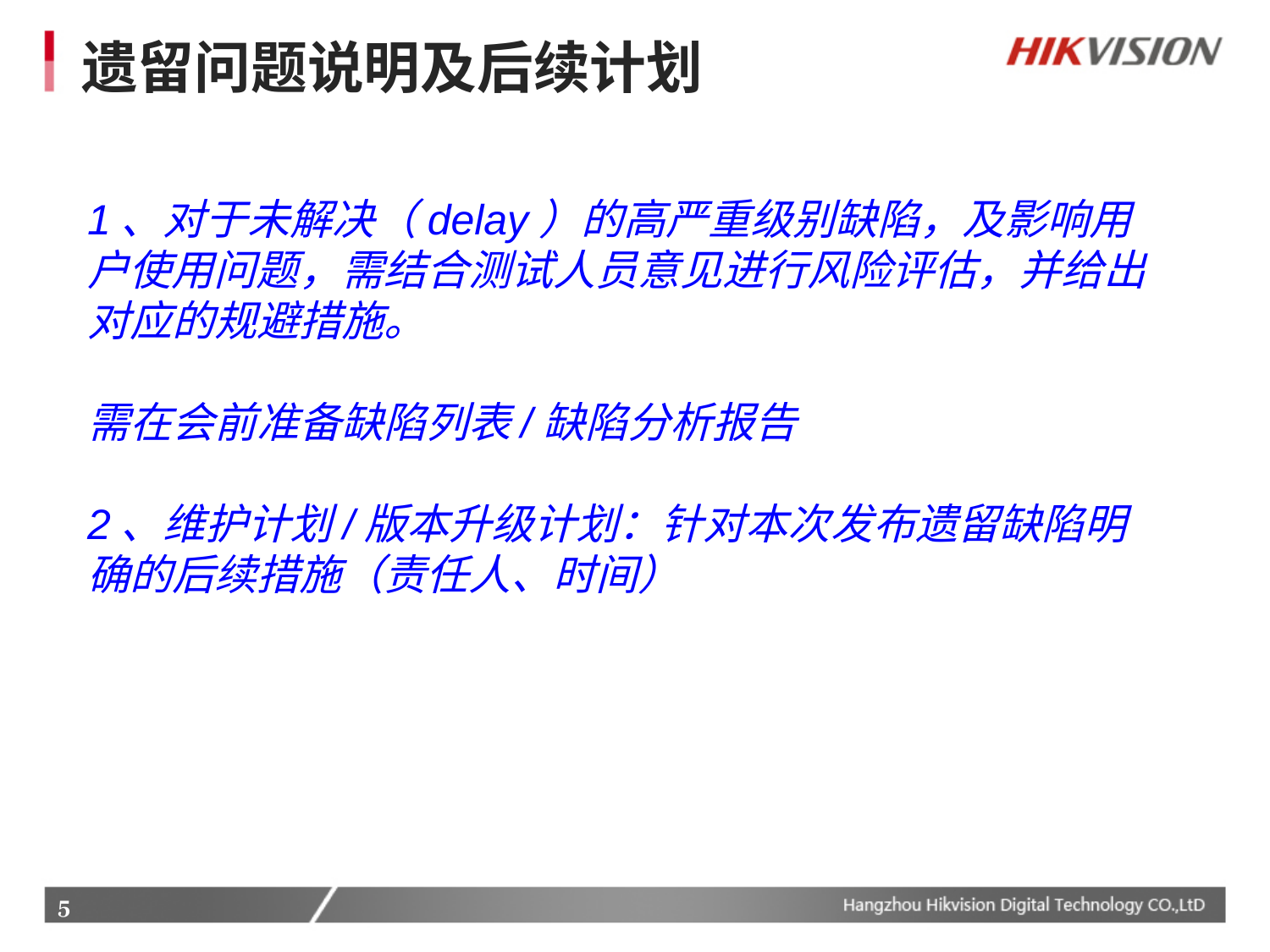

遗留问题说明及后续计划
1、对于未解决（delay）的高严重级别缺陷，及影响用户使用问题，需结合测试人员意见进行风险评估，并给出对应的规避措施。

需在会前准备缺陷列表/缺陷分析报告

2、维护计划/版本升级计划：针对本次发布遗留缺陷明确的后续措施（责任人、时间）

5